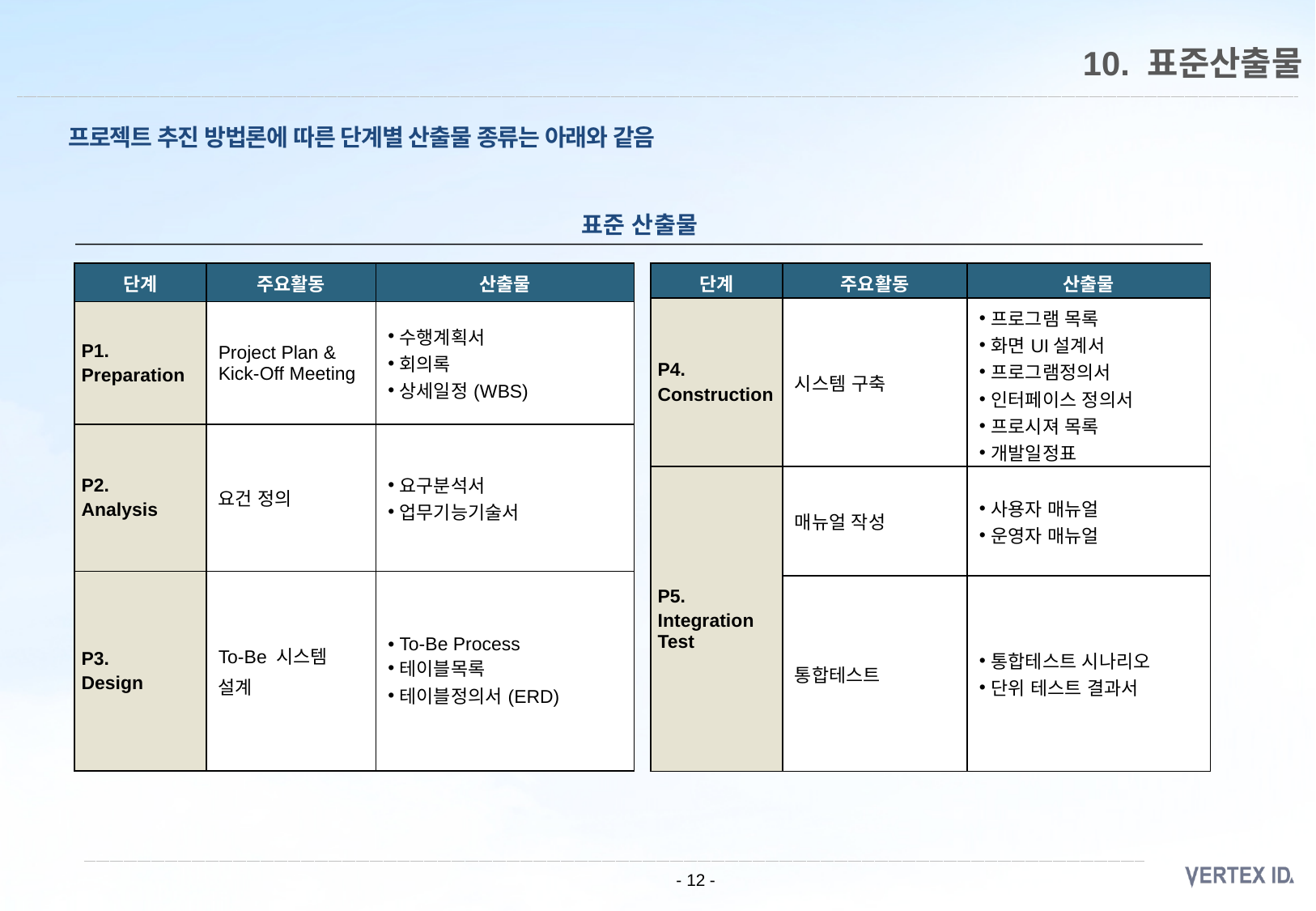

# 10. 표준산출물
프로젝트 추진 방법론에 따른 단계별 산출물 종류는 아래와 같음
표준 산출물

| 단계 | 주요활동 | 산출물 |
| --- | --- | --- |
| P1. Preparation | Project Plan & Kick-Off Meeting | 수행계획서 회의록 상세일정(WBS) |
| P2. Analysis | 요건 정의 | 요구분석서 업무기능기술서 |
| P3. Design | To-Be 시스템 설계 | To-Be Process 테이블목록 테이블정의서(ERD) |
| 단계 | 주요활동 | 산출물 |
| --- | --- | --- |
| P4. Construction | 시스템 구축 | 프로그램 목록 화면UI설계서 프로그램정의서 인터페이스 정의서 프로시져 목록 개발일정표 |
| P5. Integration Test | 매뉴얼 작성 | 사용자 매뉴얼 운영자 매뉴얼 |
|  | 통합테스트 | 통합테스트 시나리오 단위 테스트 결과서 |